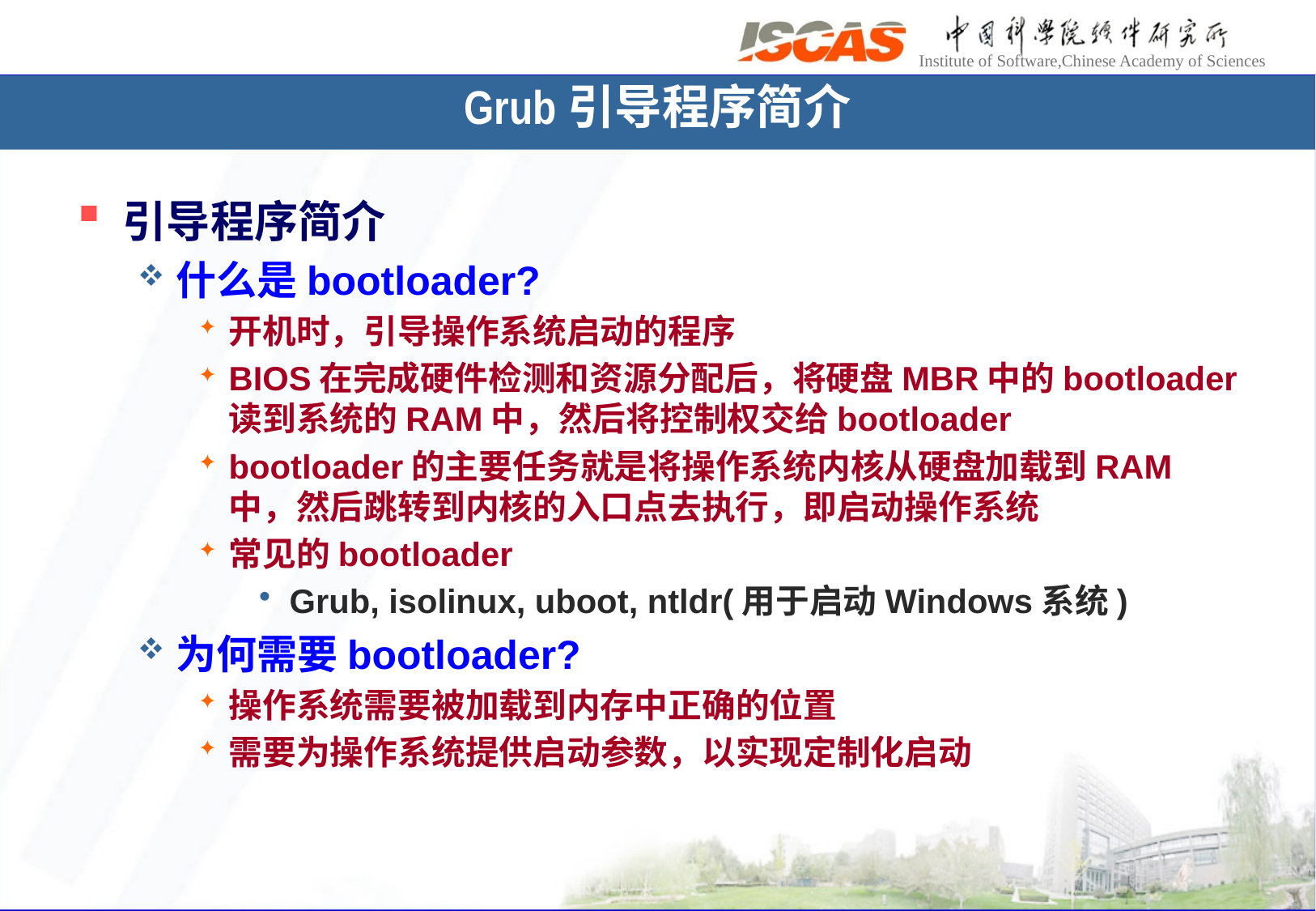

# Grub引导程序简介
引导程序简介
什么是bootloader?
开机时，引导操作系统启动的程序
BIOS在完成硬件检测和资源分配后，将硬盘MBR中的bootloader读到系统的RAM中，然后将控制权交给bootloader
bootloader的主要任务就是将操作系统内核从硬盘加载到RAM中，然后跳转到内核的入口点去执行，即启动操作系统
常见的bootloader
Grub, isolinux, uboot, ntldr(用于启动Windows系统)
为何需要bootloader?
操作系统需要被加载到内存中正确的位置
需要为操作系统提供启动参数，以实现定制化启动